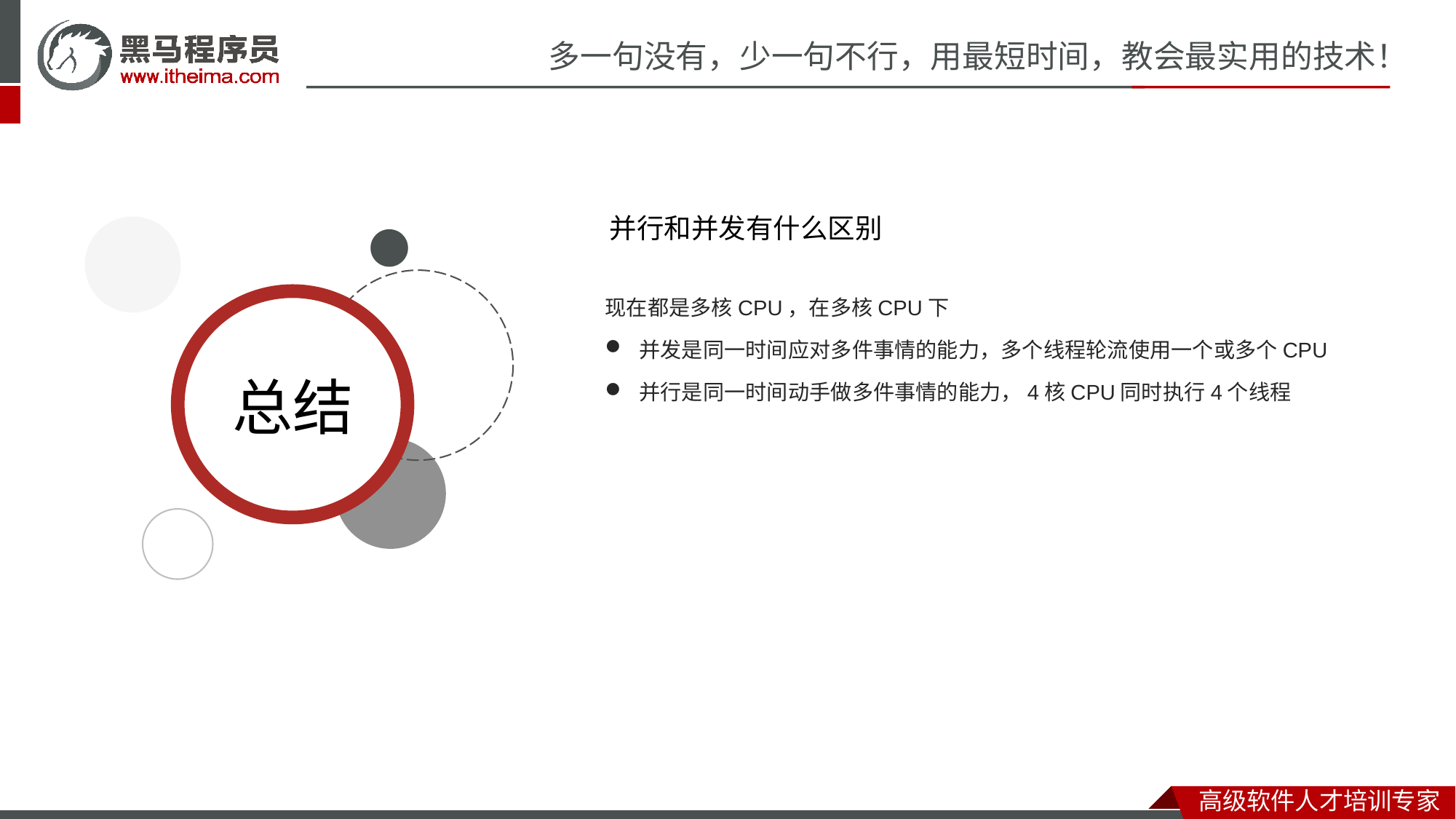

并行和并发有什么区别
现在都是多核CPU，在多核CPU下
并发是同一时间应对多件事情的能力，多个线程轮流使用一个或多个CPU
并行是同一时间动手做多件事情的能力，4核CPU同时执行4个线程